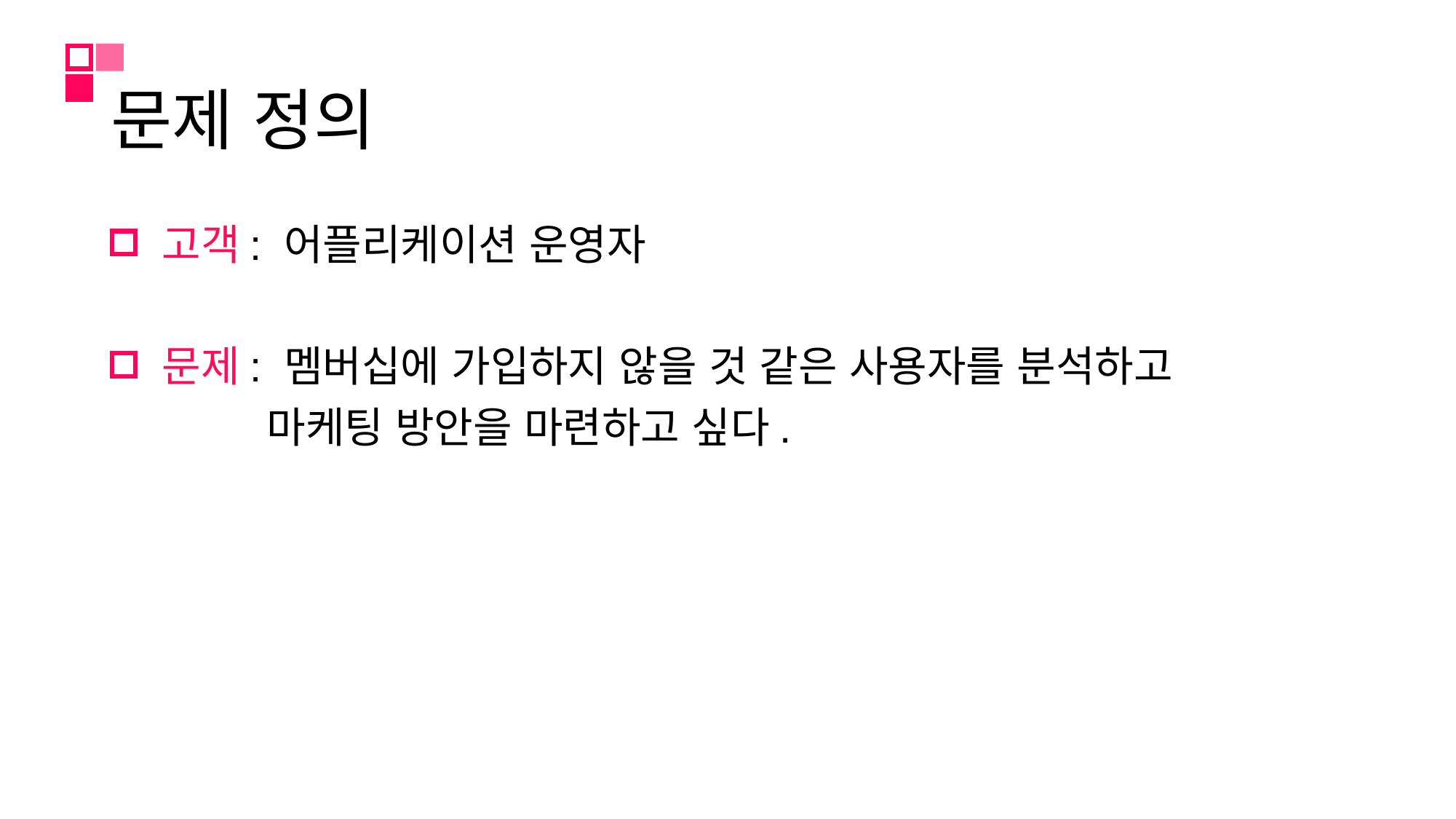

문제 정의
고객: 어플리케이션 운영자

문제: 멤버십에 가입하지 않을 것 같은 사용자를 분석하고
        마케팅 방안을 마련하고 싶다.